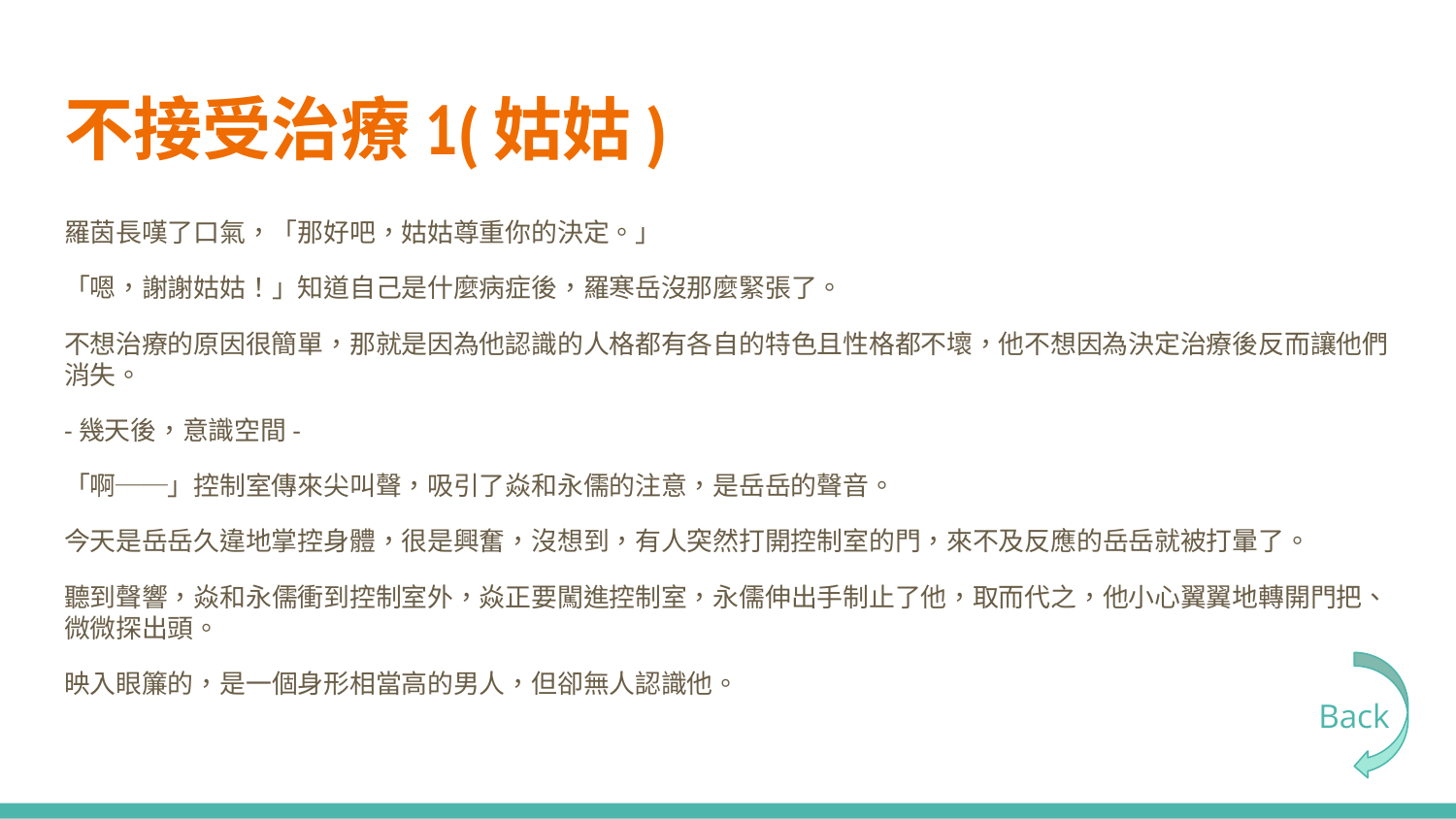

# 不接受治療1(姑姑)
羅茵長嘆了口氣，「那好吧，姑姑尊重你的決定。」
「嗯，謝謝姑姑！」知道自己是什麼病症後，羅寒岳沒那麼緊張了。
不想治療的原因很簡單，那就是因為他認識的人格都有各自的特色且性格都不壞，他不想因為決定治療後反而讓他們消失。
-幾天後，意識空間-
「啊──」控制室傳來尖叫聲，吸引了焱和永儒的注意，是岳岳的聲音。
今天是岳岳久違地掌控身體，很是興奮，沒想到，有人突然打開控制室的門，來不及反應的岳岳就被打暈了。
聽到聲響，焱和永儒衝到控制室外，焱正要闖進控制室，永儒伸出手制止了他，取而代之，他小心翼翼地轉開門把、微微探出頭。
映入眼簾的，是一個身形相當高的男人，但卻無人認識他。

Back